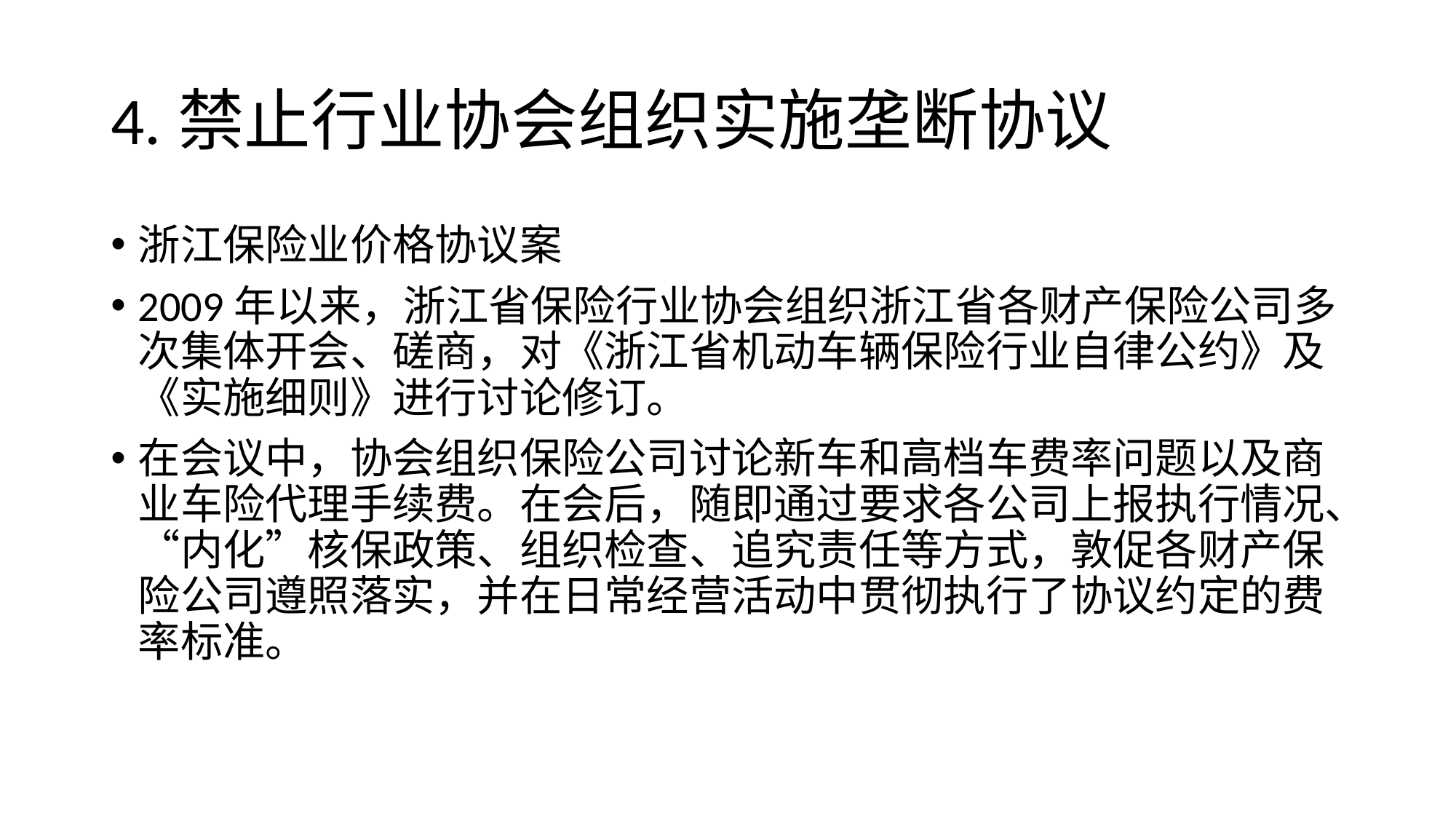

# 4.禁止行业协会组织实施垄断协议
浙江保险业价格协议案
2009年以来，浙江省保险行业协会组织浙江省各财产保险公司多次集体开会、磋商，对《浙江省机动车辆保险行业自律公约》及《实施细则》进行讨论修订。
在会议中，协会组织保险公司讨论新车和高档车费率问题以及商业车险代理手续费。在会后，随即通过要求各公司上报执行情况、“内化”核保政策、组织检查、追究责任等方式，敦促各财产保险公司遵照落实，并在日常经营活动中贯彻执行了协议约定的费率标准。